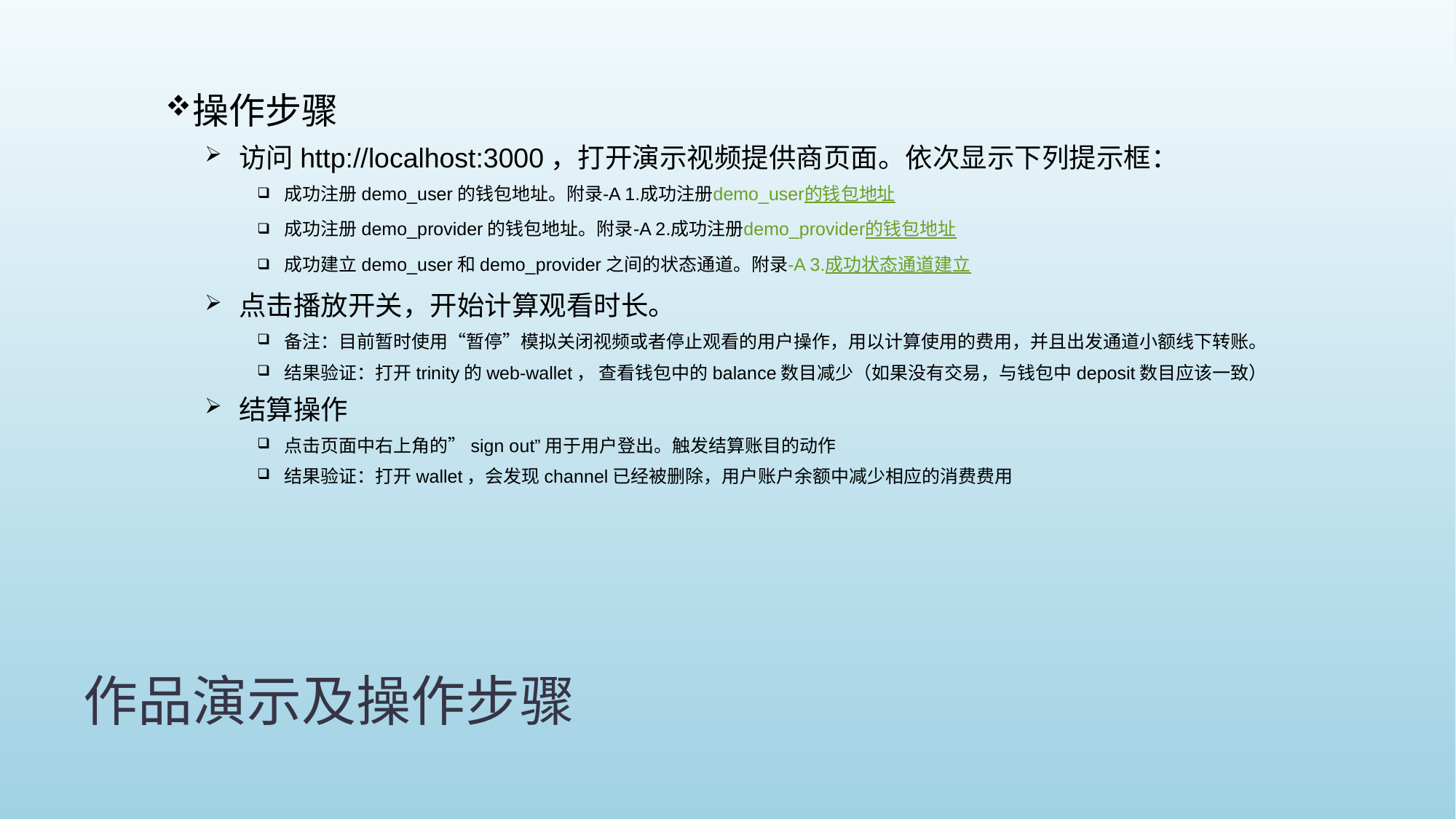

操作步骤
访问http://localhost:3000，打开演示视频提供商页面。依次显示下列提示框：
成功注册demo_user的钱包地址。附录-A 1.成功注册demo_user的钱包地址
成功注册demo_provider的钱包地址。附录-A 2.成功注册demo_provider的钱包地址
成功建立demo_user和demo_provider之间的状态通道。附录-A 3.成功状态通道建立
点击播放开关，开始计算观看时长。
备注：目前暂时使用“暂停”模拟关闭视频或者停止观看的用户操作，用以计算使用的费用，并且出发通道小额线下转账。
结果验证：打开trinity的web-wallet， 查看钱包中的balance数目减少（如果没有交易，与钱包中deposit数目应该一致）
结算操作
点击页面中右上角的”sign out”用于用户登出。触发结算账目的动作
结果验证：打开wallet，会发现channel已经被删除，用户账户余额中减少相应的消费费用

# 作品演示及操作步骤